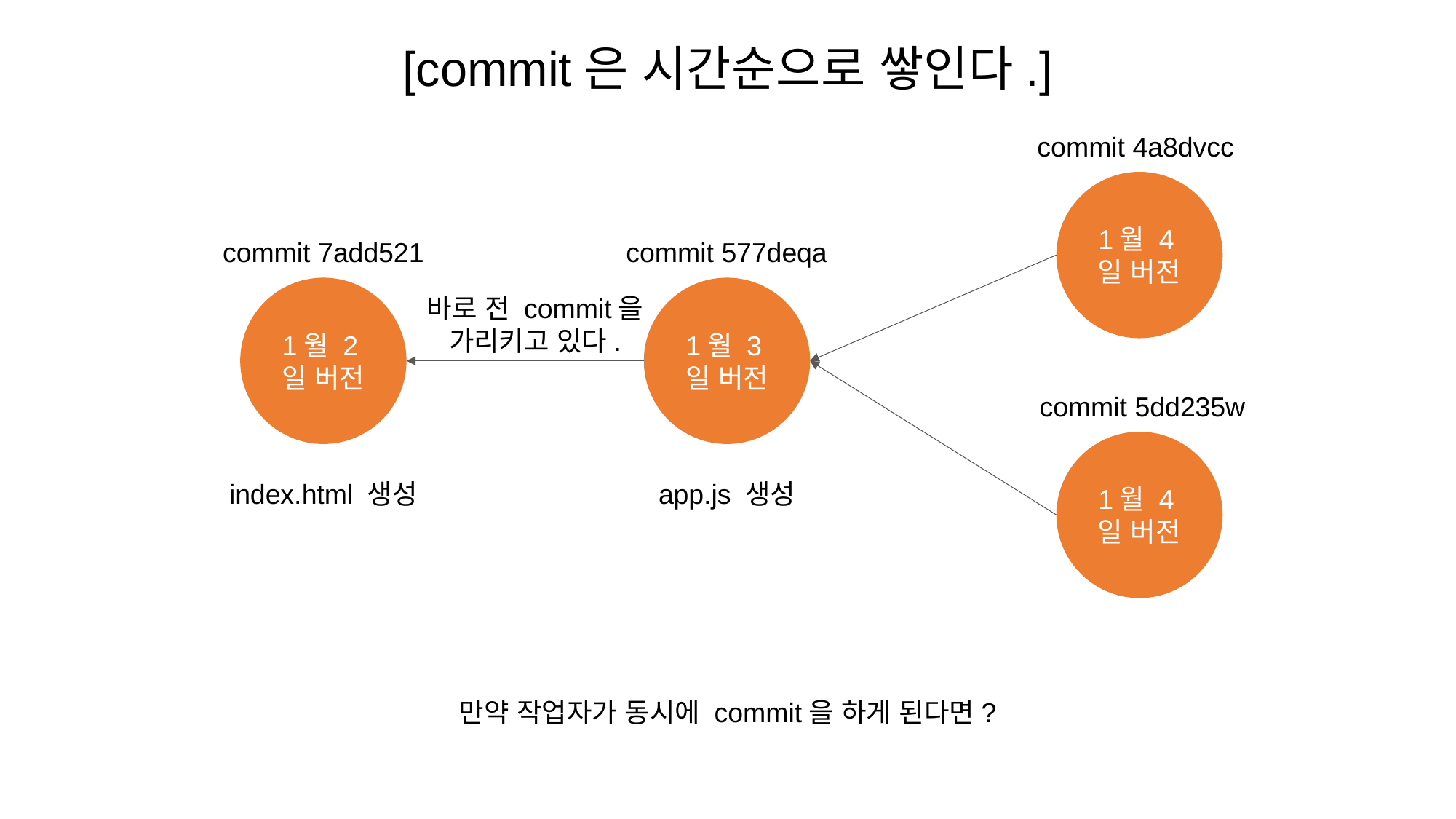

[commit은 시간순으로 쌓인다.]
commit 4a8dvcc
1월 4일 버전
commit 7add521
1월 2일 버전
index.html 생성
commit 577deqa
1월 3일 버전
app.js 생성
바로 전 commit을
가리키고 있다.
commit 5dd235w
1월 4일 버전
만약 작업자가 동시에 commit을 하게 된다면?